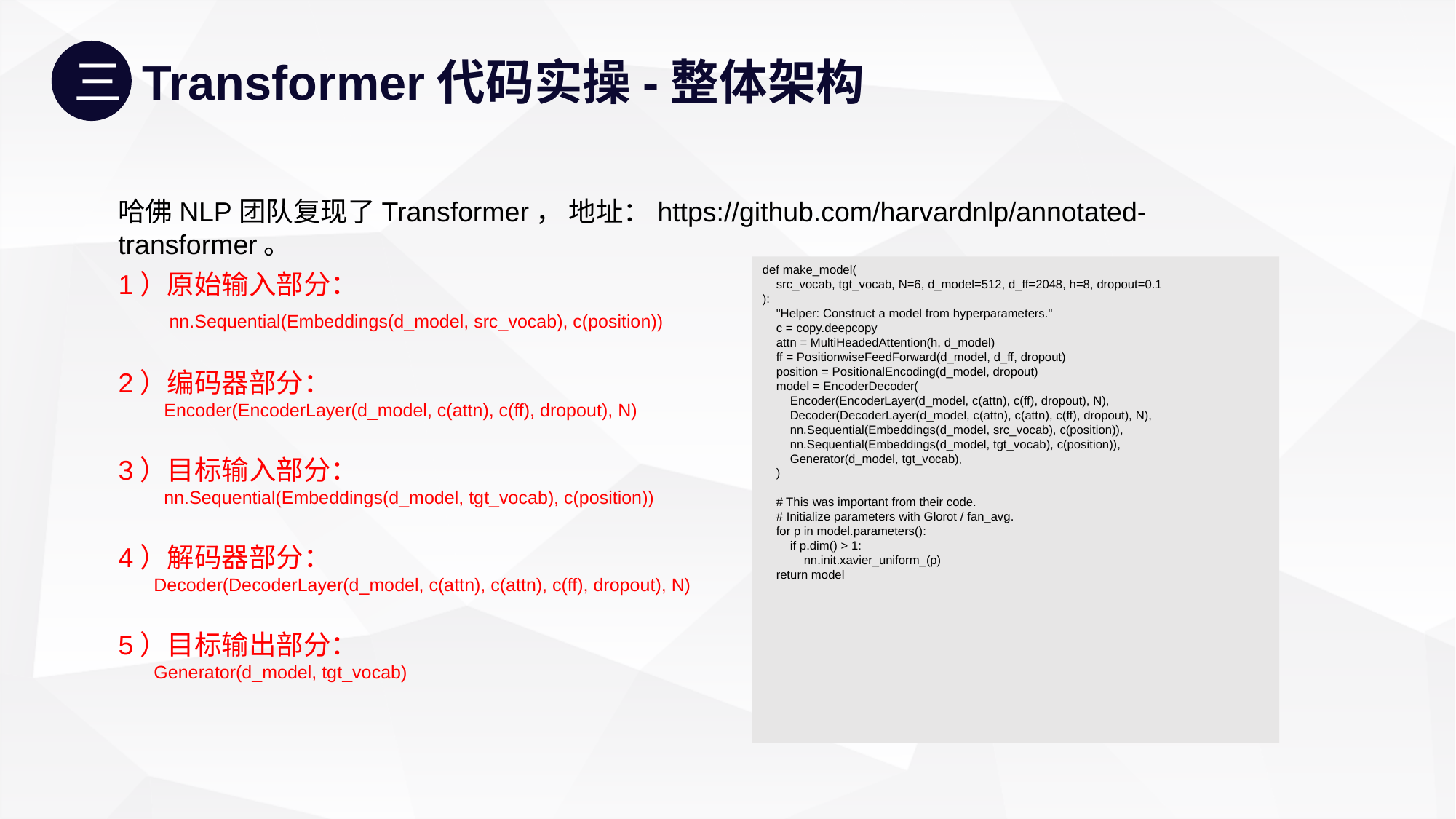

三
Transformer代码实操-整体架构
哈佛NLP团队复现了Transformer， 地址：https://github.com/harvardnlp/annotated-transformer。
def make_model(
    src_vocab, tgt_vocab, N=6, d_model=512, d_ff=2048, h=8, dropout=0.1
):
    "Helper: Construct a model from hyperparameters."
    c = copy.deepcopy
    attn = MultiHeadedAttention(h, d_model)
    ff = PositionwiseFeedForward(d_model, d_ff, dropout)
    position = PositionalEncoding(d_model, dropout)
    model = EncoderDecoder(
        Encoder(EncoderLayer(d_model, c(attn), c(ff), dropout), N),
        Decoder(DecoderLayer(d_model, c(attn), c(attn), c(ff), dropout), N),
        nn.Sequential(Embeddings(d_model, src_vocab), c(position)),
        nn.Sequential(Embeddings(d_model, tgt_vocab), c(position)),
        Generator(d_model, tgt_vocab),
    )

    # This was important from their code.
    # Initialize parameters with Glorot / fan_avg.
    for p in model.parameters():
        if p.dim() > 1:
            nn.init.xavier_uniform_(p)
    return model
1）原始输入部分：
       nn.Sequential(Embeddings(d_model, src_vocab), c(position))

2）编码器部分：
         Encoder(EncoderLayer(d_model, c(attn), c(ff), dropout), N)

3）目标输入部分：
         nn.Sequential(Embeddings(d_model, tgt_vocab), c(position))

4）解码器部分：
       Decoder(DecoderLayer(d_model, c(attn), c(attn), c(ff), dropout), N)

5）目标输出部分：
       Generator(d_model, tgt_vocab)